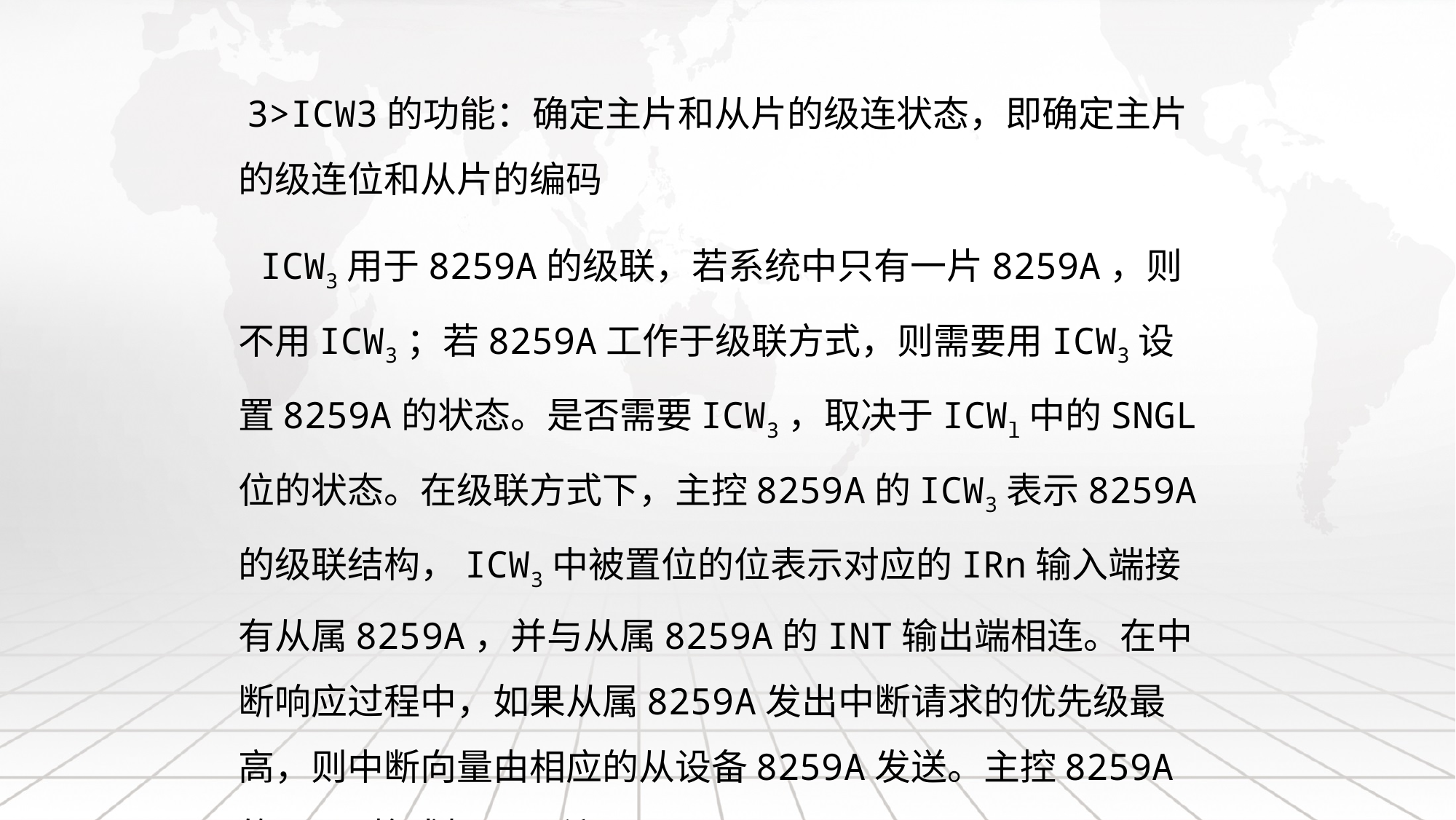

3>ICW3的功能：确定主片和从片的级连状态，即确定主片的级连位和从片的编码
 ICW3用于8259A的级联，若系统中只有一片8259A，则不用ICW3；若8259A工作于级联方式，则需要用ICW3设置8259A的状态。是否需要ICW3，取决于ICWl中的SNGL位的状态。在级联方式下，主控8259A的ICW3表示8259A的级联结构，ICW3中被置位的位表示对应的IRn输入端接有从属8259A，并与从属8259A的INT输出端相连。在中断响应过程中，如果从属8259A发出中断请求的优先级最高，则中断向量由相应的从设备8259A发送。主控8259A的ICW3格式如下图所示。